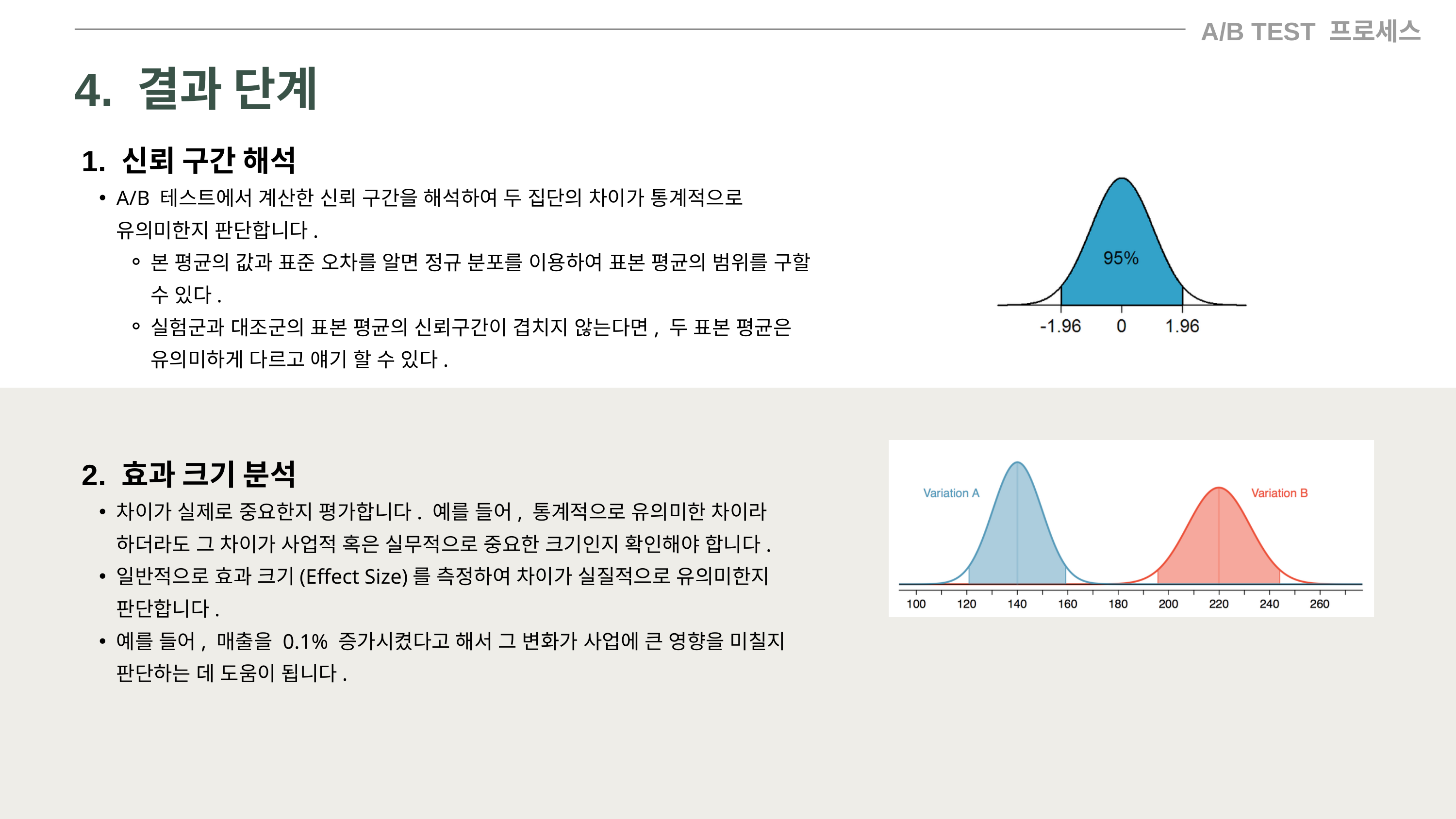

A/B TEST 프로세스

4. 결과 단계
1. 신뢰 구간 해석
A/B 테스트에서 계산한 신뢰 구간을 해석하여 두 집단의 차이가 통계적으로 유의미한지 판단합니다.
본 평균의 값과 표준 오차를 알면 정규 분포를 이용하여 표본 평균의 범위를 구할 수 있다.
실험군과 대조군의 표본 평균의 신뢰구간이 겹치지 않는다면, 두 표본 평균은 유의미하게 다르고 얘기 할 수 있다.

2. 효과 크기 분석
차이가 실제로 중요한지 평가합니다. 예를 들어, 통계적으로 유의미한 차이라 하더라도 그 차이가 사업적 혹은 실무적으로 중요한 크기인지 확인해야 합니다.
일반적으로 효과 크기(Effect Size)를 측정하여 차이가 실질적으로 유의미한지 판단합니다.
예를 들어, 매출을 0.1% 증가시켰다고 해서 그 변화가 사업에 큰 영향을 미칠지 판단하는 데 도움이 됩니다.